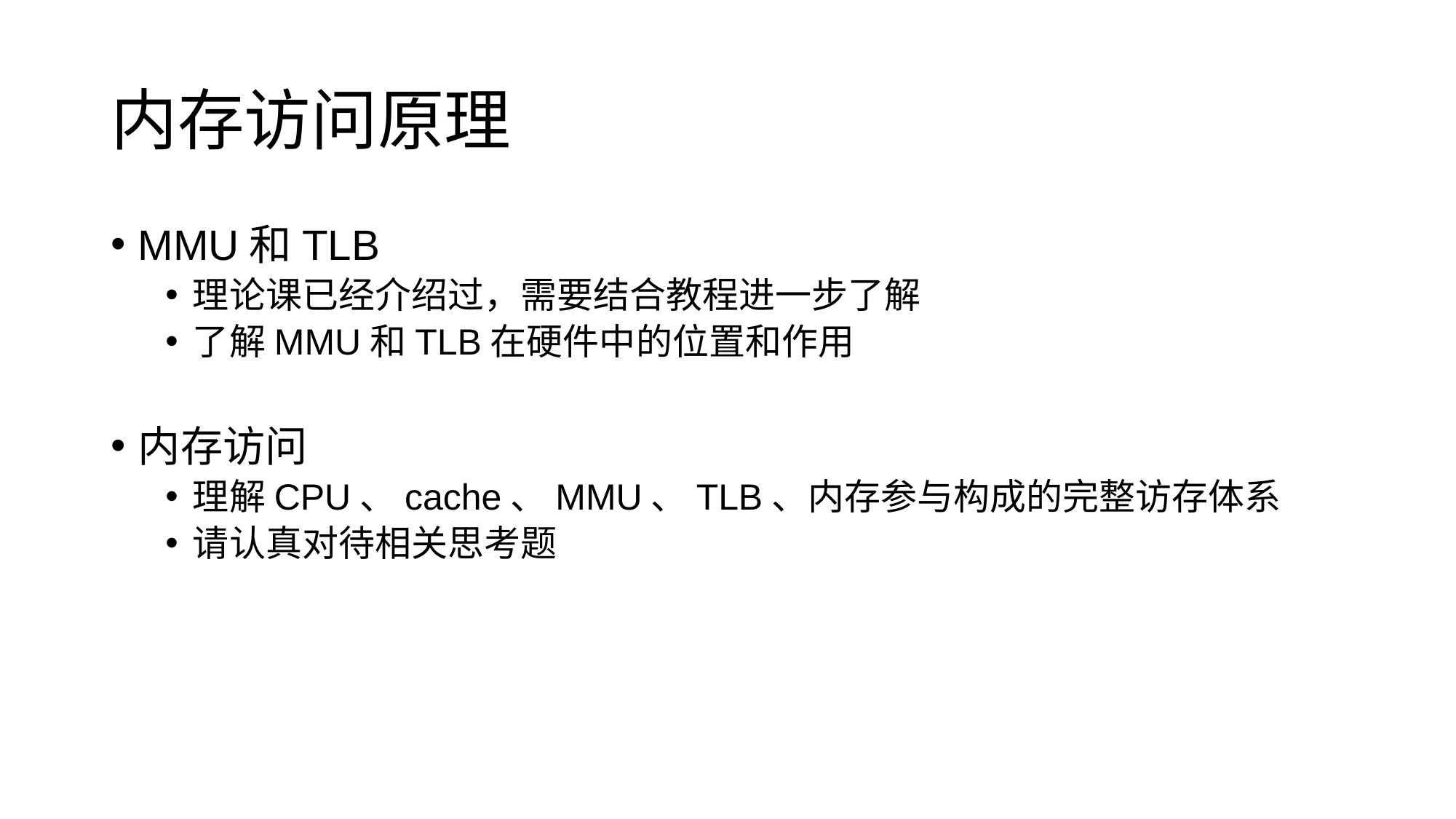

# 内存访问原理
MMU和TLB
理论课已经介绍过，需要结合教程进一步了解
了解MMU和TLB在硬件中的位置和作用

内存访问
理解CPU、cache、MMU、TLB、内存参与构成的完整访存体系
请认真对待相关思考题